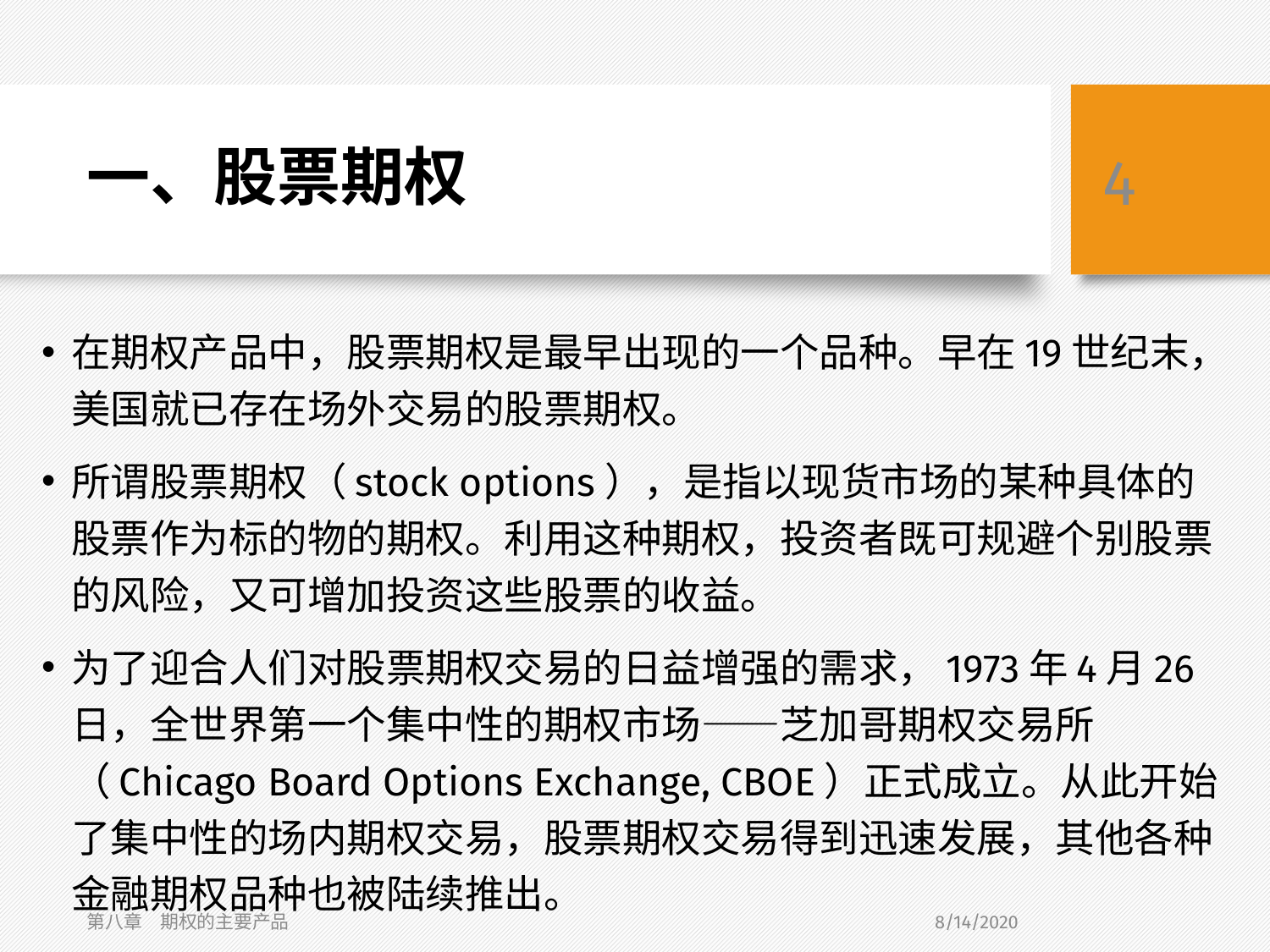

# 一、股票期权
4
在期权产品中，股票期权是最早出现的一个品种。早在19世纪末，美国就已存在场外交易的股票期权。
所谓股票期权（stock options），是指以现货市场的某种具体的股票作为标的物的期权。利用这种期权，投资者既可规避个别股票的风险，又可增加投资这些股票的收益。
为了迎合人们对股票期权交易的日益增强的需求，1973年4月26日，全世界第一个集中性的期权市场——芝加哥期权交易所（Chicago Board Options Exchange, CBOE）正式成立。从此开始了集中性的场内期权交易，股票期权交易得到迅速发展，其他各种金融期权品种也被陆续推出。

8/14/2020
第八章　期权的主要产品